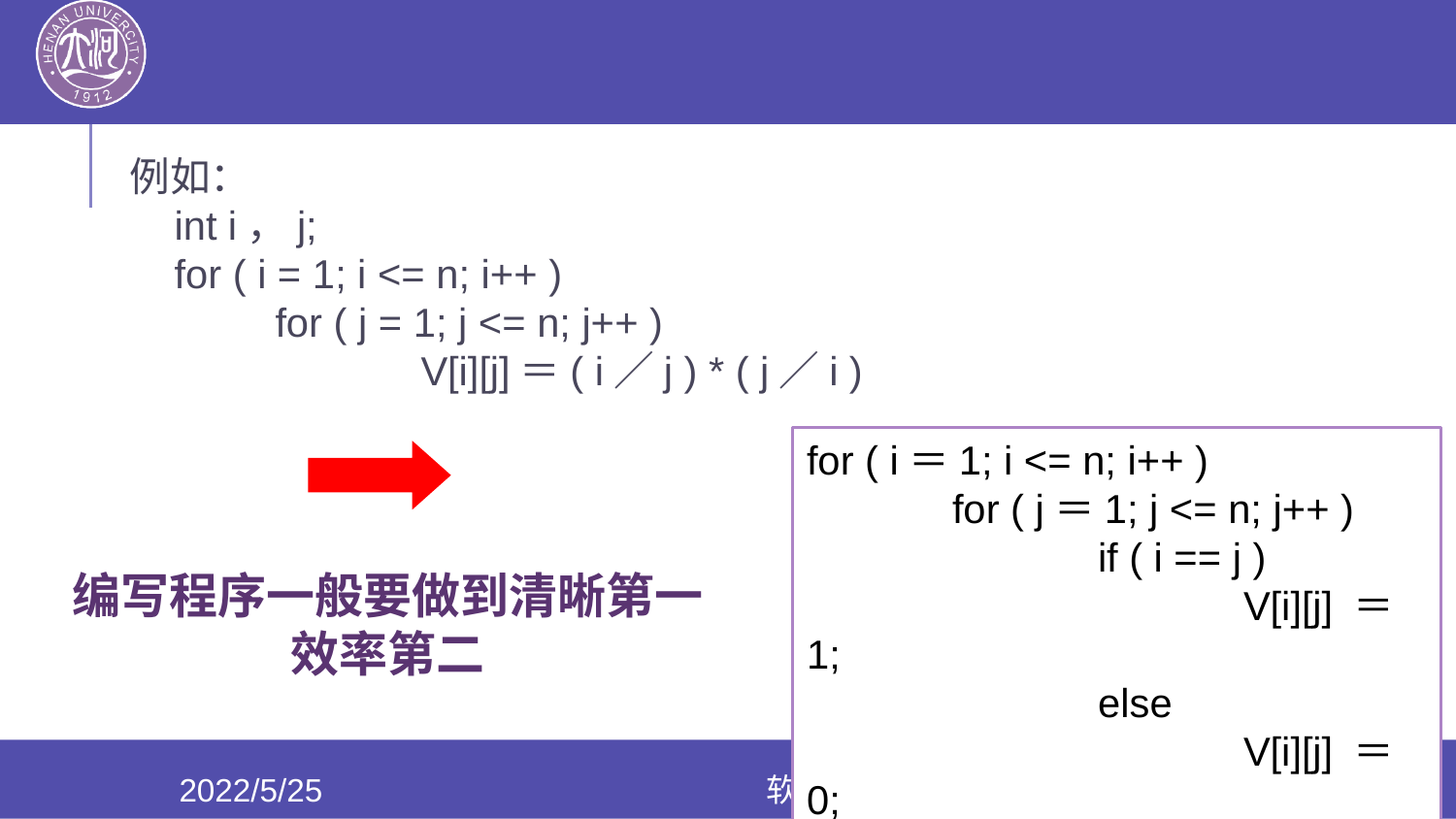

#
例如：
    int i，j;
    for ( i = 1; i <= n; i++ )
	for ( j = 1; j <= n; j++ )
		V[i][j]＝( i／j ) * ( j／i )
for ( i＝1; i <= n; i++ )
	for ( j＝1; j <= n; j++ )
		if ( i == j )
			V[i][j] ＝ 1;
		else
			V[i][j] ＝ 0;

编写程序一般要做到清晰第一
效率第二
2022/5/25
软件工程
67